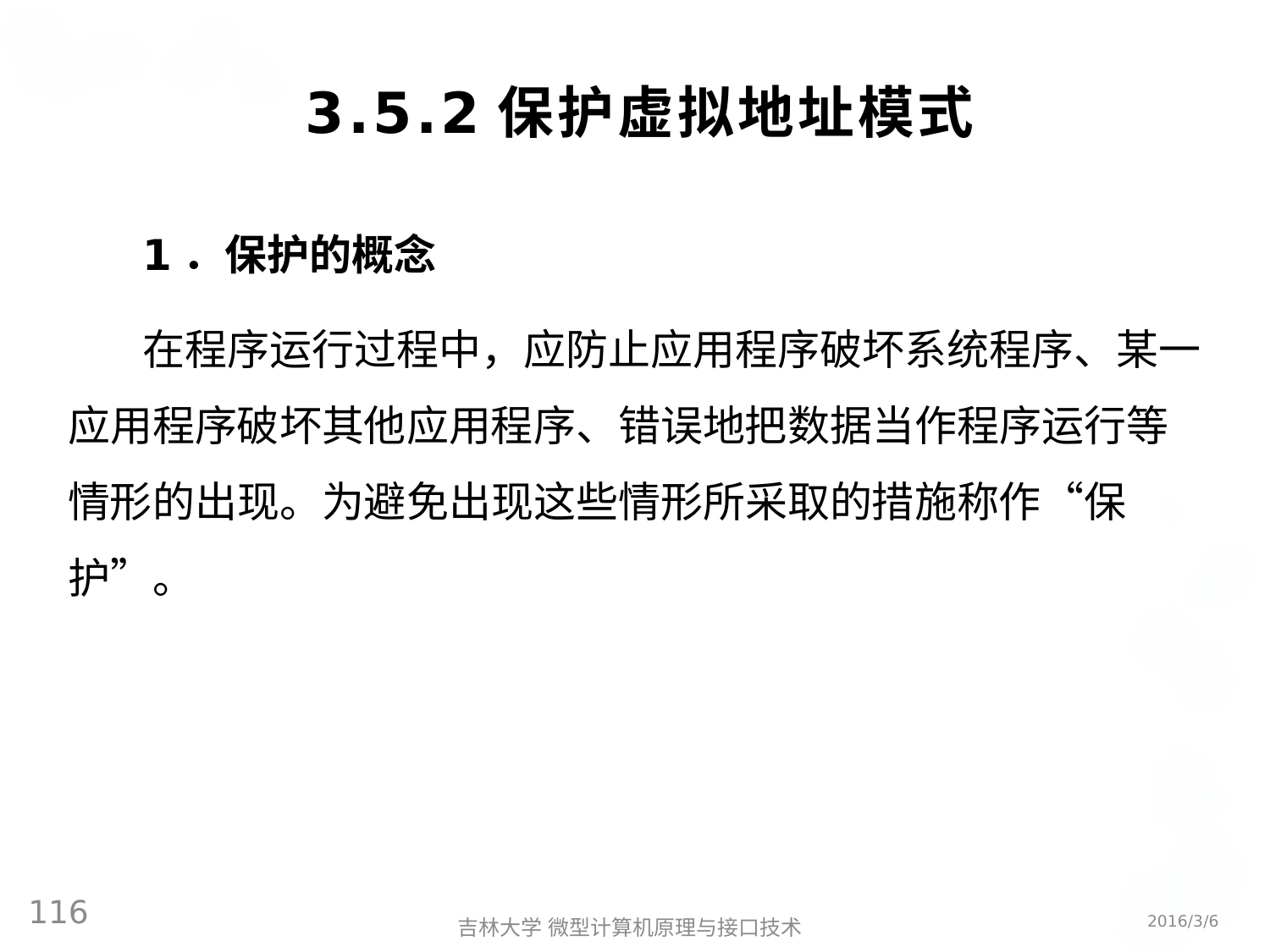

# 3.5.2保护虚拟地址模式
1．保护的概念
在程序运行过程中，应防止应用程序破坏系统程序、某一应用程序破坏其他应用程序、错误地把数据当作程序运行等情形的出现。为避免出现这些情形所采取的措施称作“保护”。

116
2016/3/6
吉林大学 微型计算机原理与接口技术